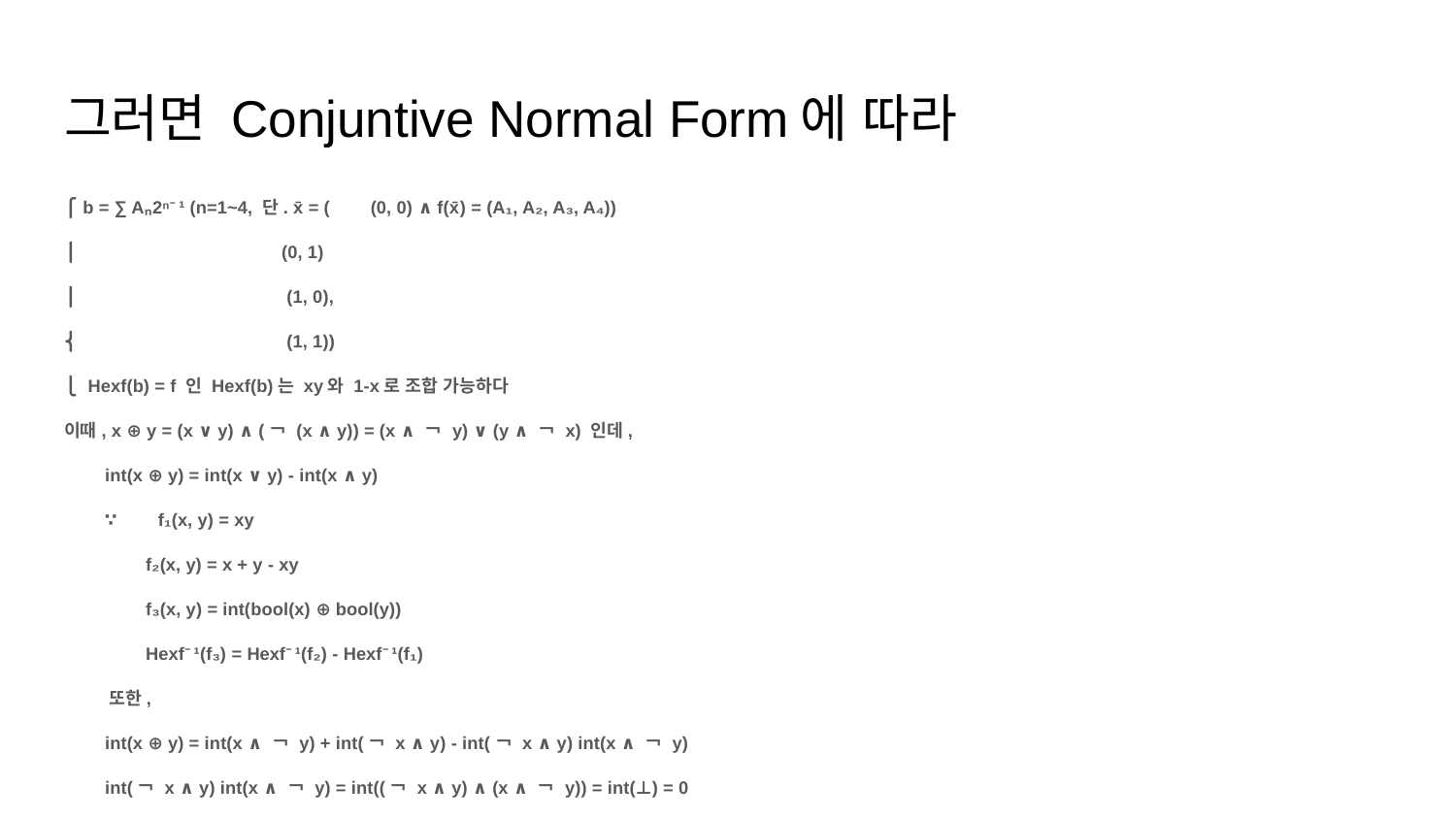

# 그러면 Conjuntive Normal Form에 따라
⎧ b = ∑ Aₙ2ⁿ⁻¹ (n=1~4, 단. x̄ = (        (0, 0) ∧ f(x̄) = (A₁, A₂, A₃, A₄))
⎪                                        (0, 1)
⎪                                         (1, 0),
⎨                                         (1, 1))
⎩  Hexf(b) = f 인 Hexf(b)는 xy와 1-x로 조합 가능하다
이때, x ⊕ y = (x ∨ y) ∧ (￢ (x ∧ y)) = (x ∧ ￢ y) ∨ (y ∧ ￢ x) 인데,
        int(x ⊕ y) = int(x ∨ y) - int(x ∧ y)
        ∵        f₁(x, y) = xy
                f₂(x, y) = x + y - xy
                f₃(x, y) = int(bool(x) ⊕ bool(y))
                Hexf⁻¹(f₃) = Hexf⁻¹(f₂) - Hexf⁻¹(f₁)
        또한,
        int(x ⊕ y) = int(x ∧ ￢ y) + int(￢ x ∧ y) - int(￢ x ∧ y) int(x ∧ ￢ y)
        int(￢ x ∧ y) int(x ∧ ￢ y) = int((￢ x ∧ y) ∧ (x ∧ ￢ y)) = int(⊥) = 0